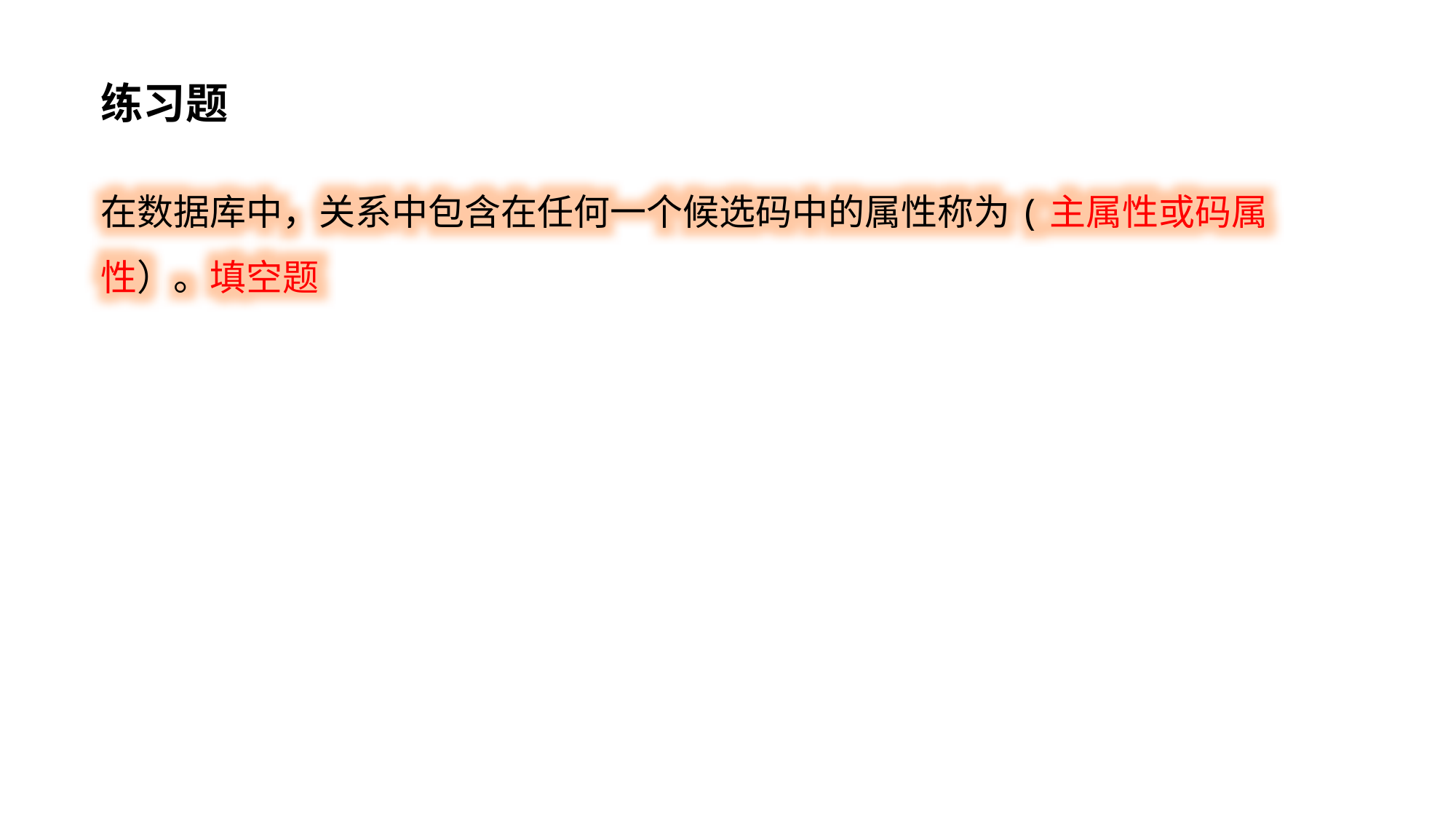

练习题
在数据库中，关系中包含在任何一个候选码中的属性称为(主属性或码属性）。填空题